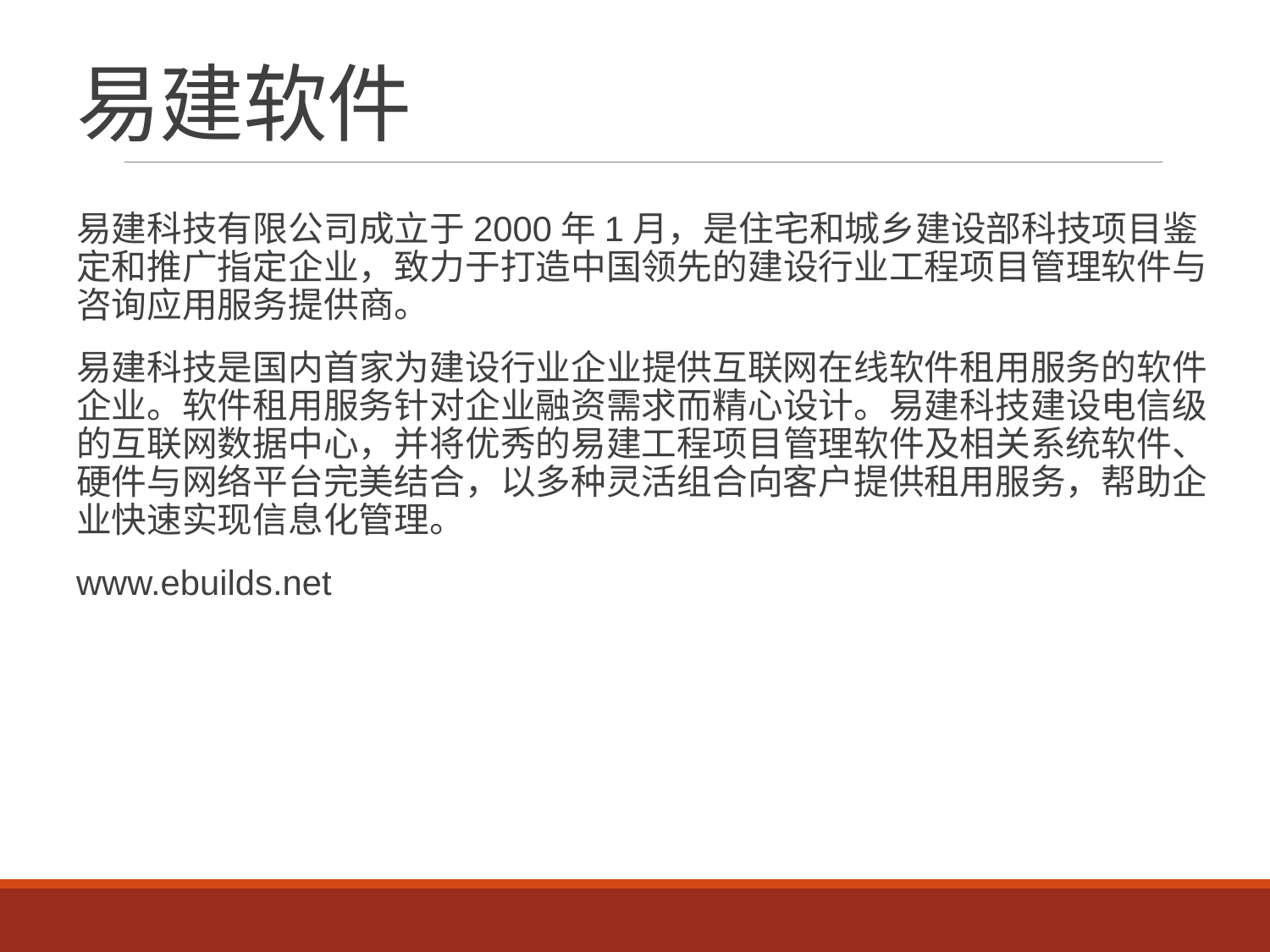

# 易建软件
易建科技有限公司成立于2000年1月，是住宅和城乡建设部科技项目鉴定和推广指定企业，致力于打造中国领先的建设行业工程项目管理软件与咨询应用服务提供商。
易建科技是国内首家为建设行业企业提供互联网在线软件租用服务的软件企业。软件租用服务针对企业融资需求而精心设计。易建科技建设电信级的互联网数据中心，并将优秀的易建工程项目管理软件及相关系统软件、硬件与网络平台完美结合，以多种灵活组合向客户提供租用服务，帮助企业快速实现信息化管理。
www.ebuilds.net